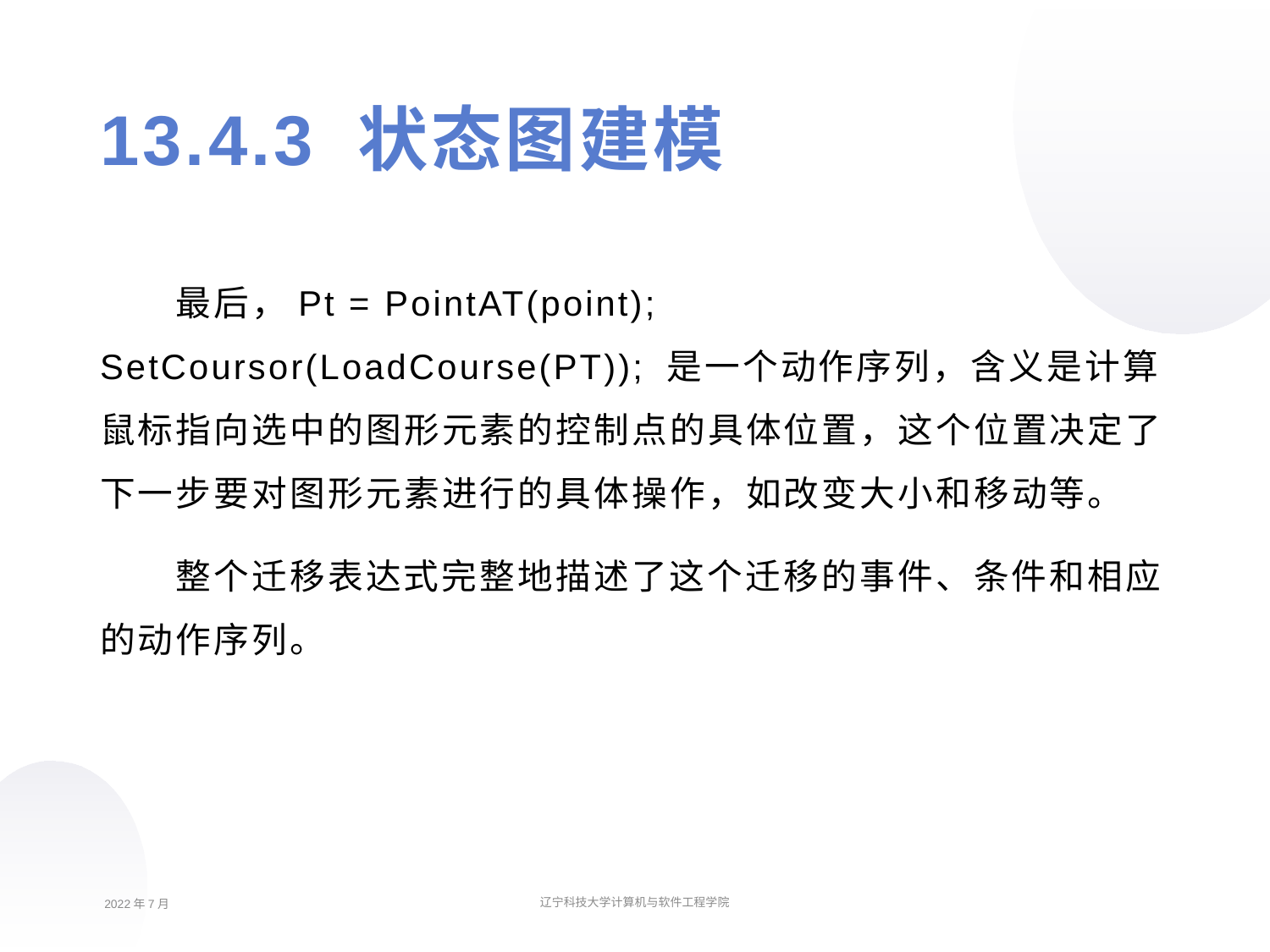

13.4.3 状态图建模
最后，Pt = PointAT(point); SetCoursor(LoadCourse(PT)); 是一个动作序列，含义是计算鼠标指向选中的图形元素的控制点的具体位置，这个位置决定了下一步要对图形元素进行的具体操作，如改变大小和移动等。
整个迁移表达式完整地描述了这个迁移的事件、条件和相应的动作序列。

2022年7月
辽宁科技大学计算机与软件工程学院
98